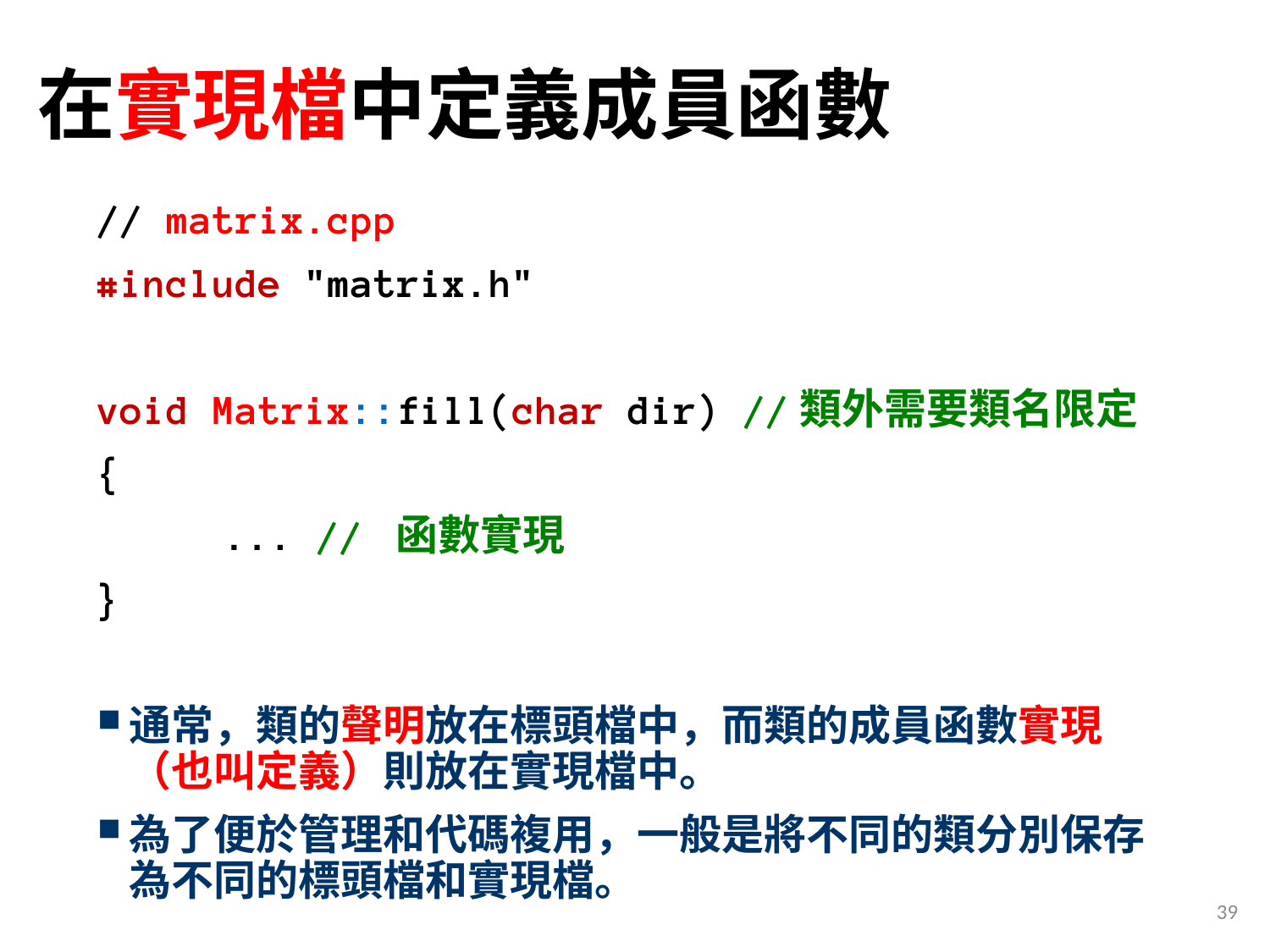

# 在實現檔中定義成員函數
// matrix.cpp
#include "matrix.h"

void Matrix::fill(char dir) //類外需要類名限定
{
	... // 函數實現
}

通常，類的聲明放在標頭檔中，而類的成員函數實現（也叫定義）則放在實現檔中。
為了便於管理和代碼複用，一般是將不同的類分別保存為不同的標頭檔和實現檔。
39